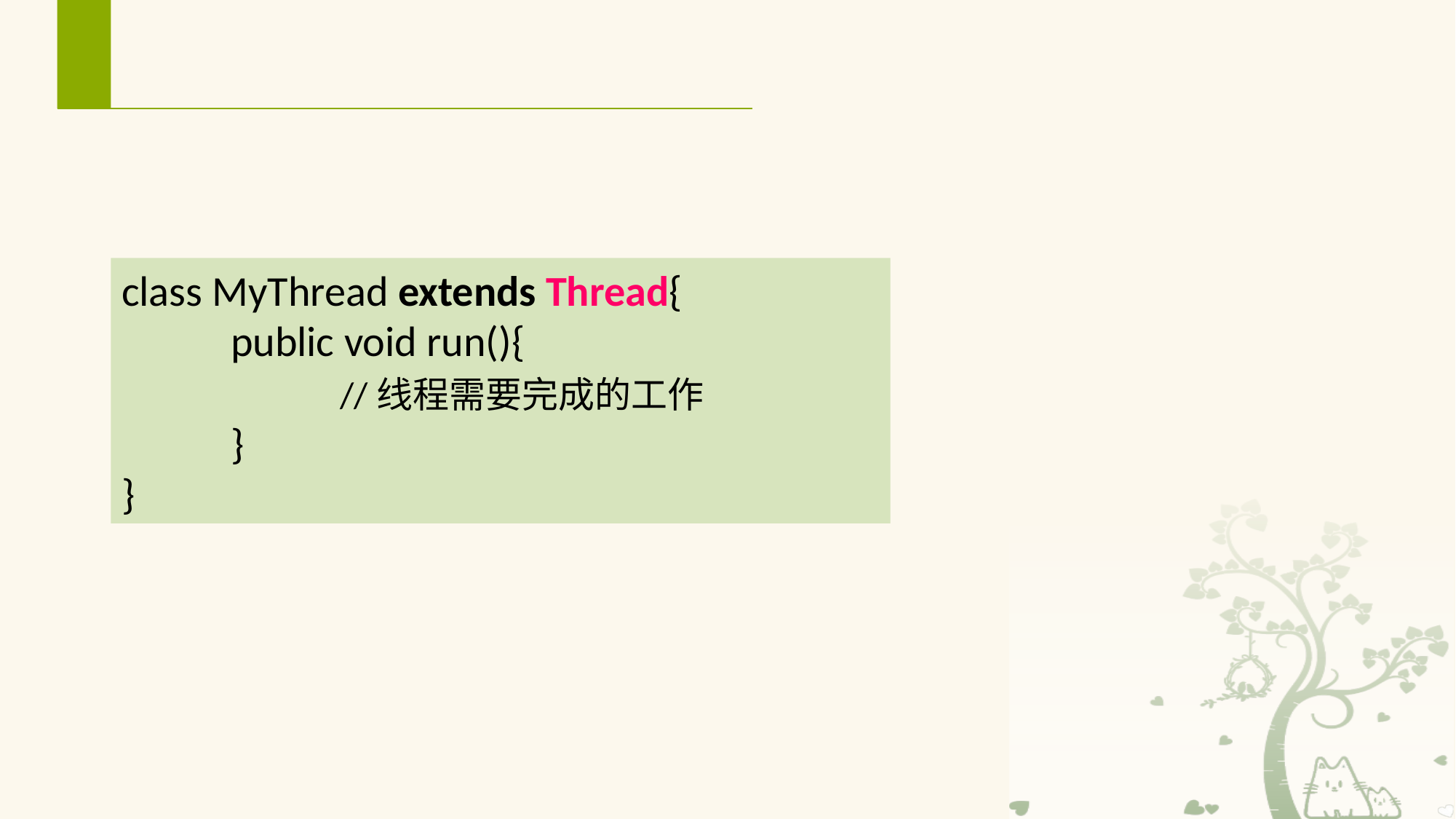

# 8.2.2 线程的基本用法
方法1：
创建线程：通过继承Thread类创建线程

启动线程：new出MyThread的实例，然后调用它的start()方法，这样run方法中的代码就运行在子线程中：
new MyThread().start();

class MyThread extends Thread{
	public void run(){
		//线程需要完成的工作
	}
}